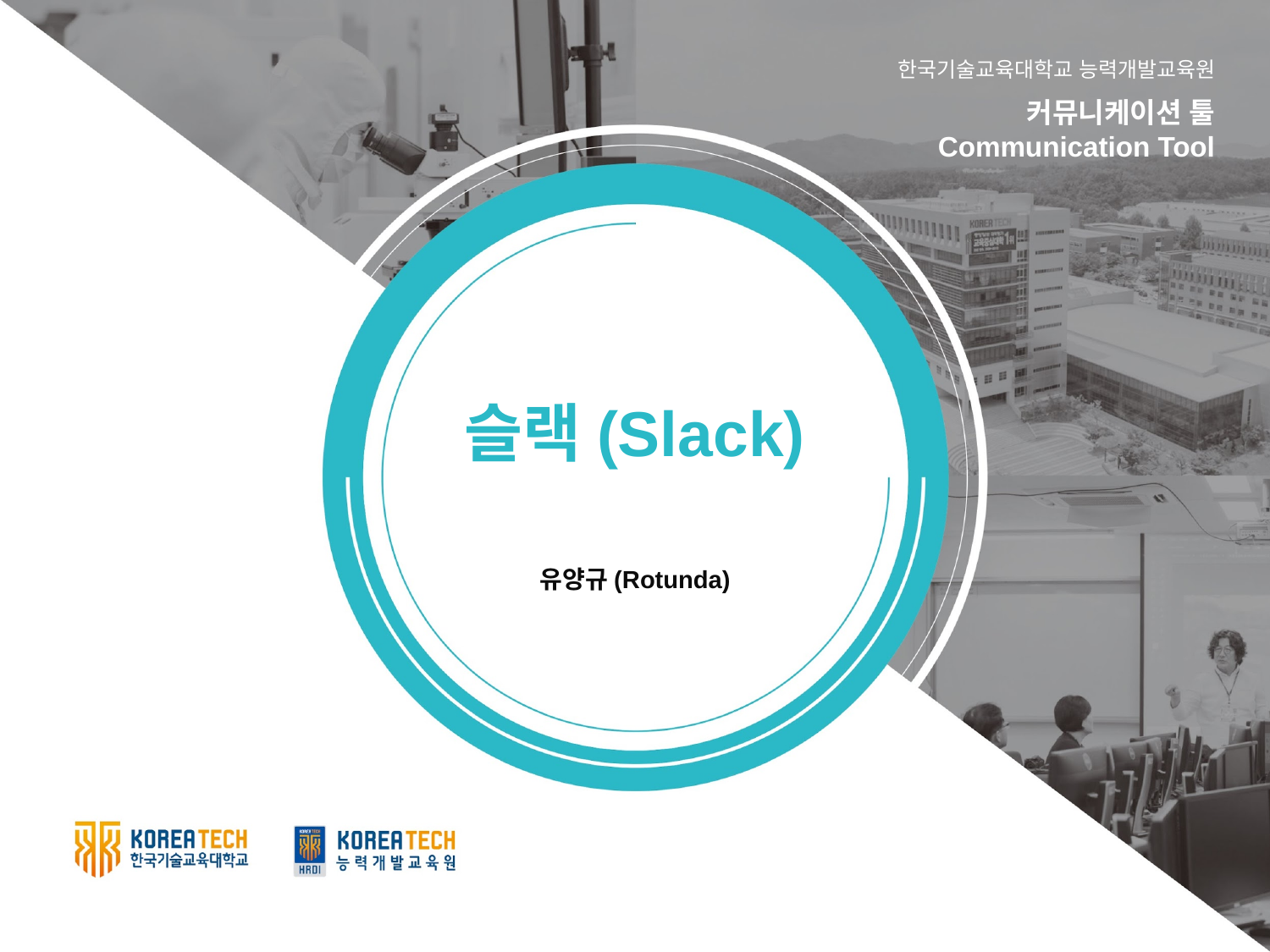

한국기술교육대학교 능력개발교육원
커뮤니케이션 툴
Communication Tool
슬랙(Slack)
유양규(Rotunda)